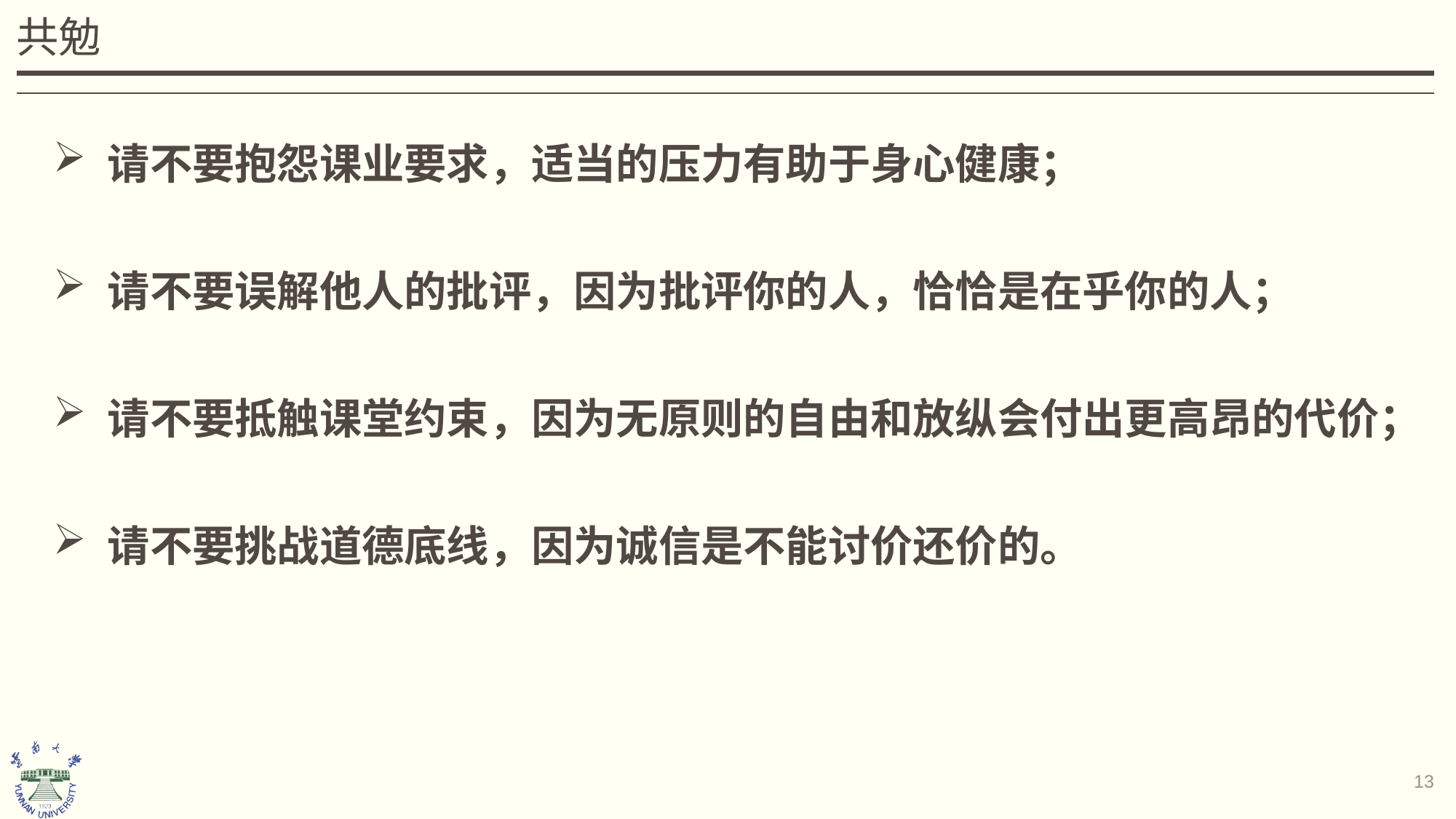

# 共勉
请不要抱怨课业要求，适当的压力有助于身心健康；

请不要误解他人的批评，因为批评你的人，恰恰是在乎你的人；

请不要抵触课堂约束，因为无原则的自由和放纵会付出更高昂的代价；

请不要挑战道德底线，因为诚信是不能讨价还价的。
13